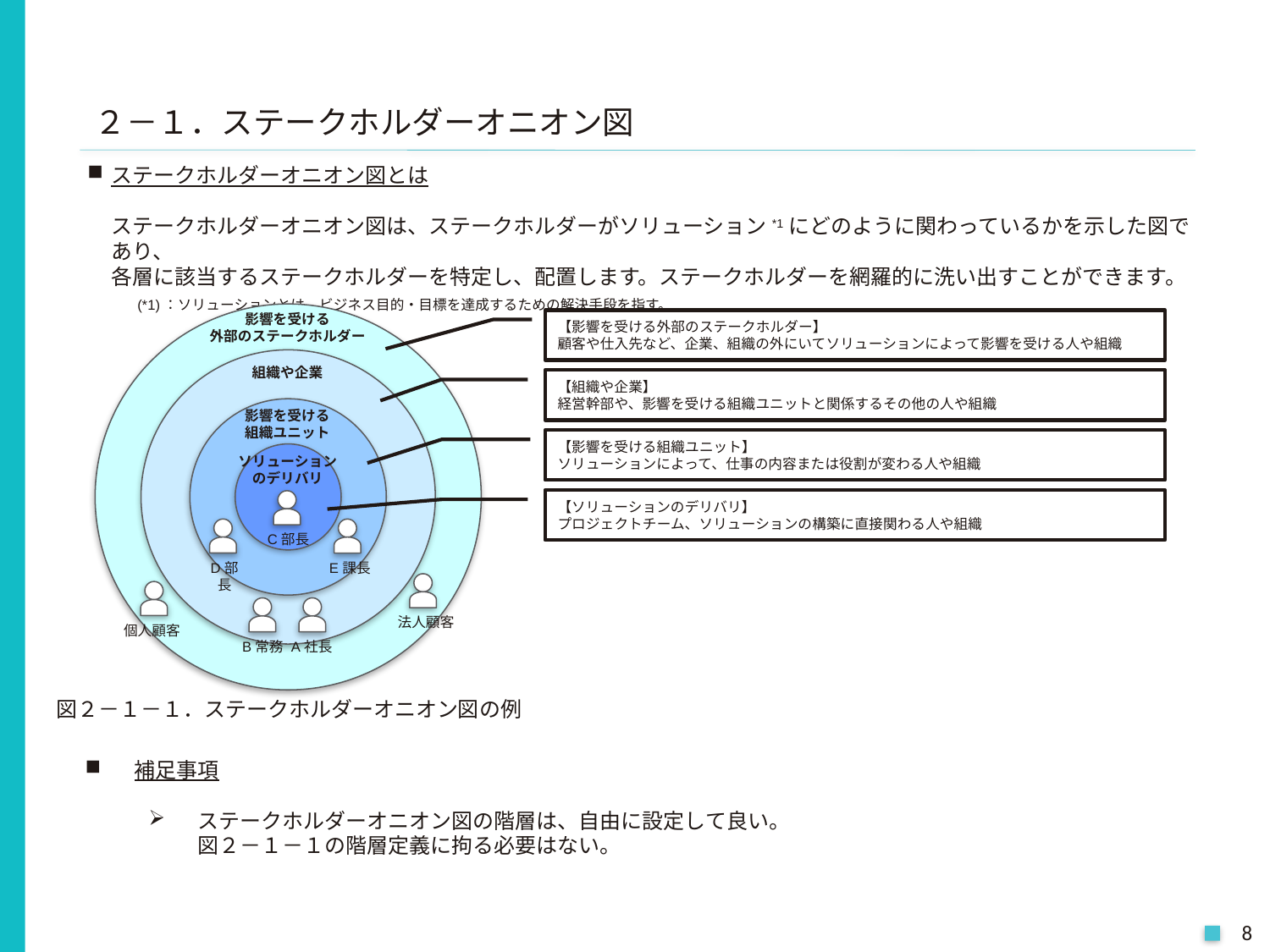

２－１．ステークホルダーオニオン図
ステークホルダーオニオン図とは
ステークホルダーオニオン図は、ステークホルダーがソリューション*1にどのように関わっているかを示した図であり、
各層に該当するステークホルダーを特定し、配置します。ステークホルダーを網羅的に洗い出すことができます。
　(*1)：ソリューションとは、ビジネス目的・目標を達成するための解決手段を指す。

影響を受ける
外部のステークホルダー

組織や企業

影響を受ける
組織ユニット

ソリューション
のデリバリ

C部長

D部長

E課長

法人顧客

個人顧客

B常務

A社長
【影響を受ける外部のステークホルダー】
顧客や仕入先など、企業、組織の外にいてソリューションによって影響を受ける人や組織
【組織や企業】
経営幹部や、影響を受ける組織ユニットと関係するその他の人や組織
【影響を受ける組織ユニット】
ソリューションによって、仕事の内容または役割が変わる人や組織
【ソリューションのデリバリ】
プロジェクトチーム、ソリューションの構築に直接関わる人や組織
図２－１－１．ステークホルダーオニオン図の例
補足事項

ステークホルダーオニオン図の階層は、自由に設定して良い。
図２－１－１の階層定義に拘る必要はない。
8